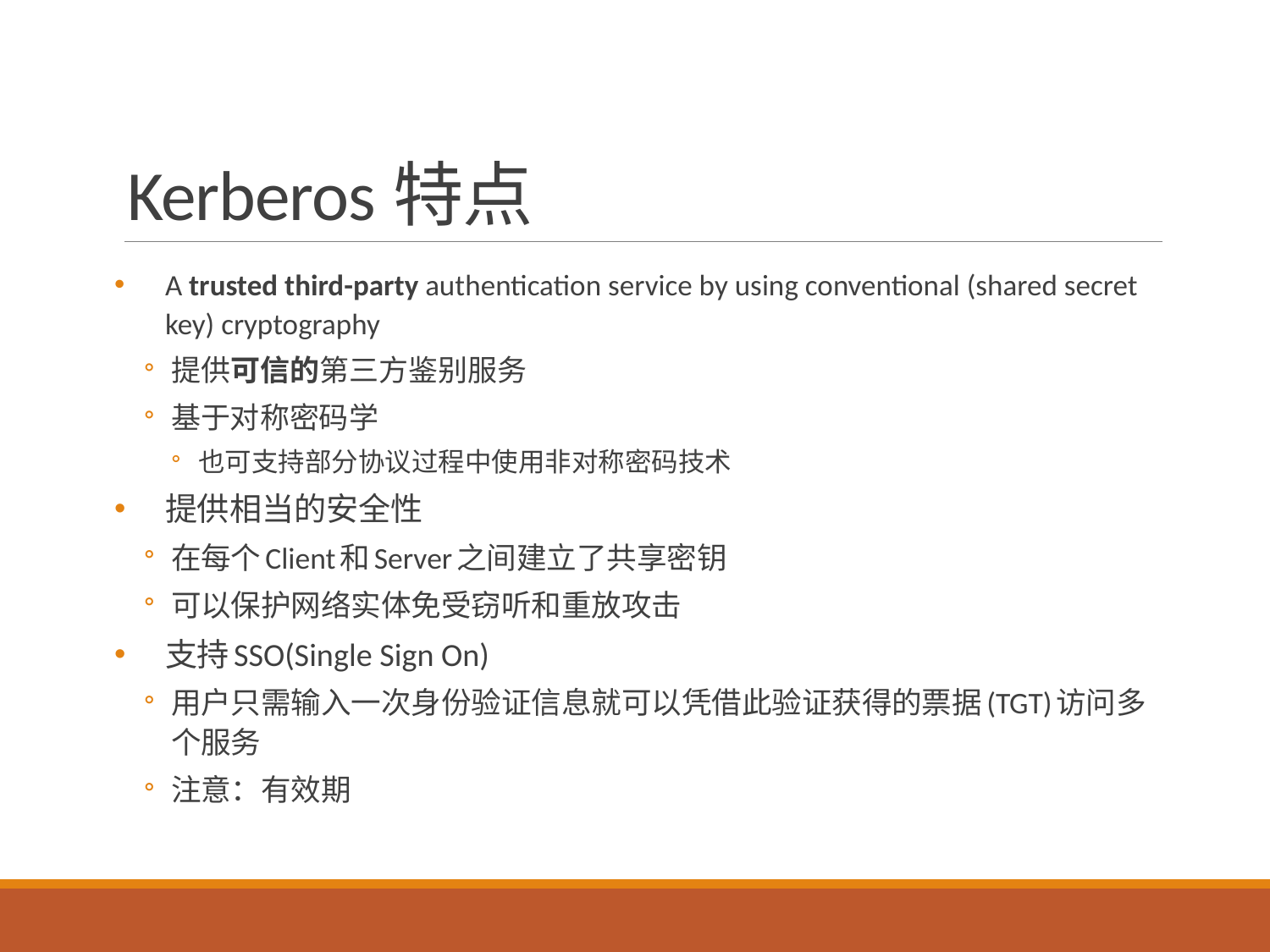

# Kerberos特点
A trusted third-party authentication service by using conventional (shared secret key) cryptography
提供可信的第三方鉴别服务
基于对称密码学
也可支持部分协议过程中使用非对称密码技术
提供相当的安全性
在每个Client和Server之间建立了共享密钥
可以保护网络实体免受窃听和重放攻击
支持SSO(Single Sign On)
用户只需输入一次身份验证信息就可以凭借此验证获得的票据(TGT)访问多个服务
注意：有效期